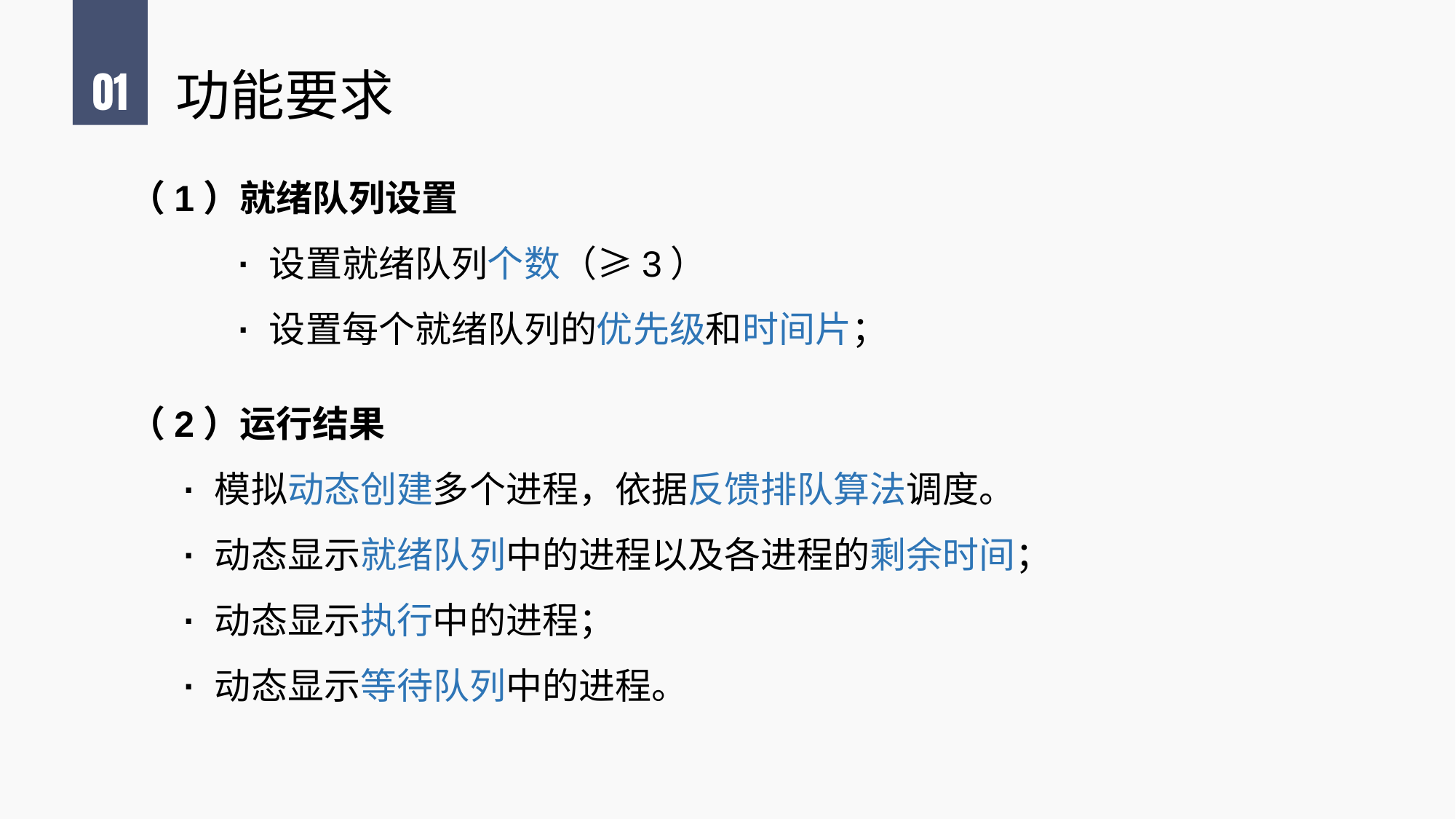

功能要求
01

（1）就绪队列设置
	· 设置就绪队列个数（≥3）
	· 设置每个就绪队列的优先级和时间片；

（2）运行结果
· 模拟动态创建多个进程，依据反馈排队算法调度。
· 动态显示就绪队列中的进程以及各进程的剩余时间；
· 动态显示执行中的进程；
· 动态显示等待队列中的进程。